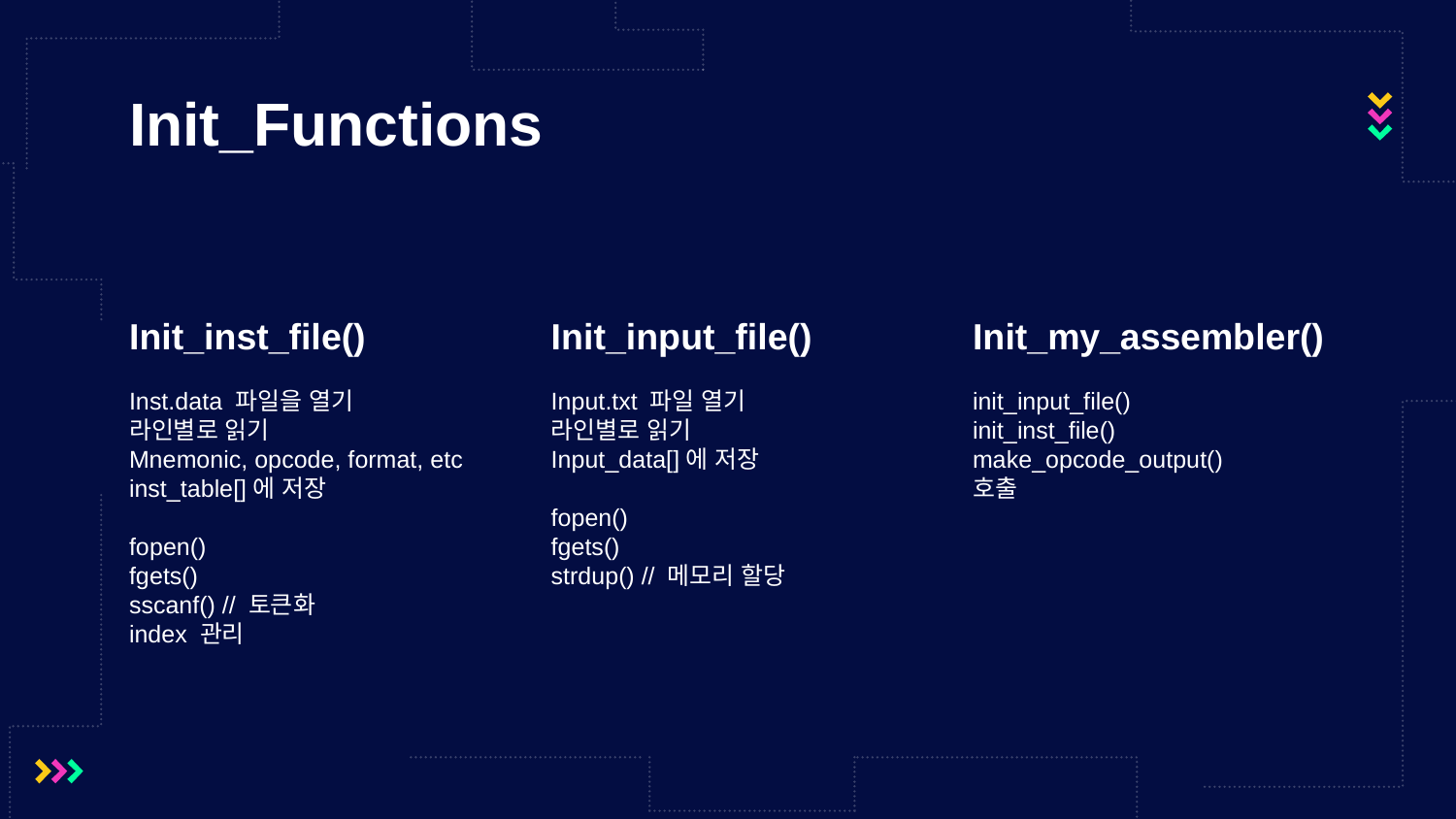

# Init_Functions
Init_inst_file()
Init_input_file()
Init_my_assembler()
Inst.data 파일을 열기
라인별로 읽기
Mnemonic, opcode, format, etc
inst_table[]에 저장

fopen()
fgets()
sscanf() // 토큰화
index 관리
Input.txt 파일 열기
라인별로 읽기
Input_data[]에 저장

fopen()
fgets()
strdup() // 메모리 할당

init_input_file()
init_inst_file()
make_opcode_output()
호출